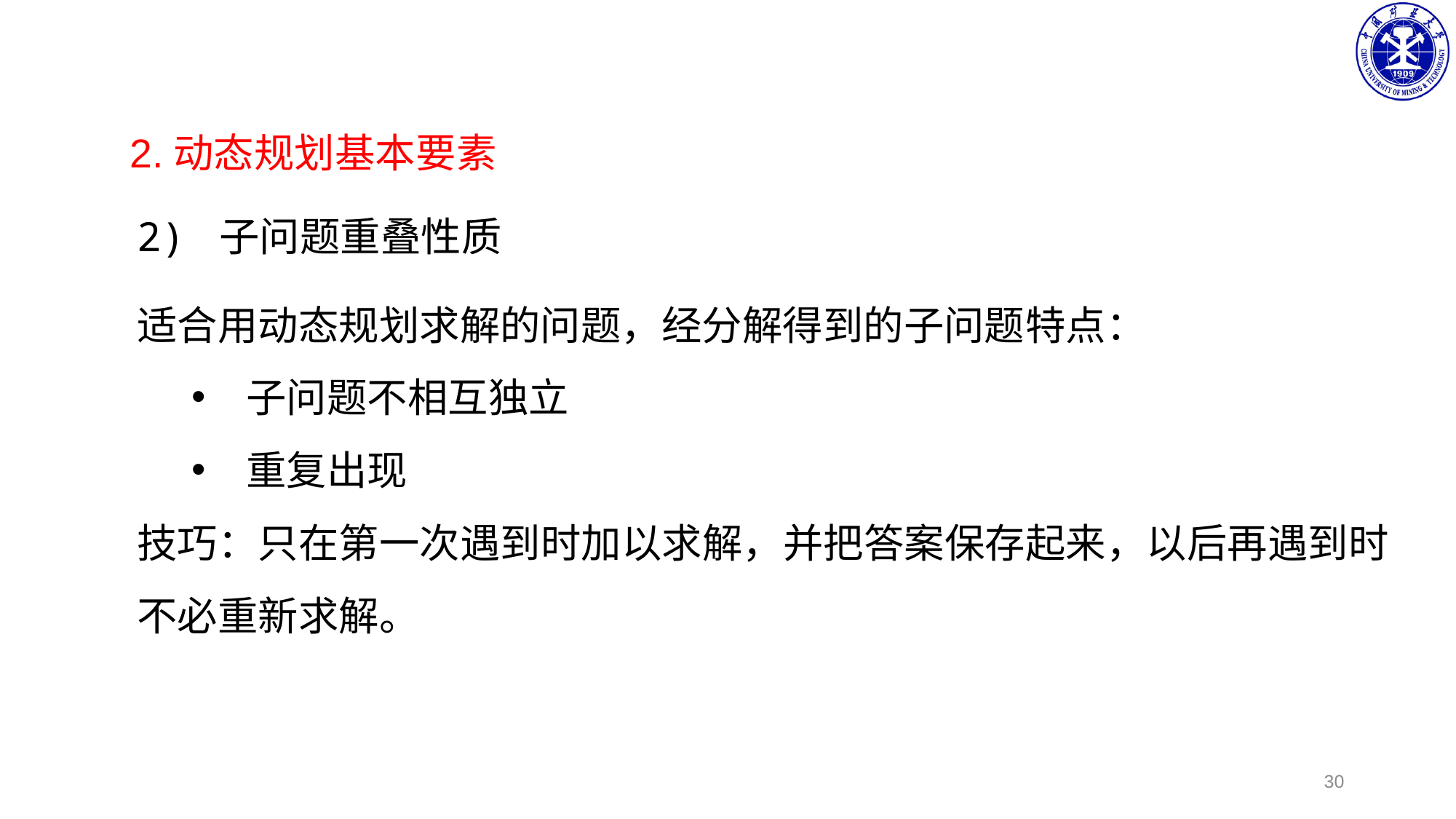

2.动态规划基本要素
2) 子问题重叠性质
适合用动态规划求解的问题，经分解得到的子问题特点：
子问题不相互独立
重复出现
技巧：只在第一次遇到时加以求解，并把答案保存起来，以后再遇到时不必重新求解。
30